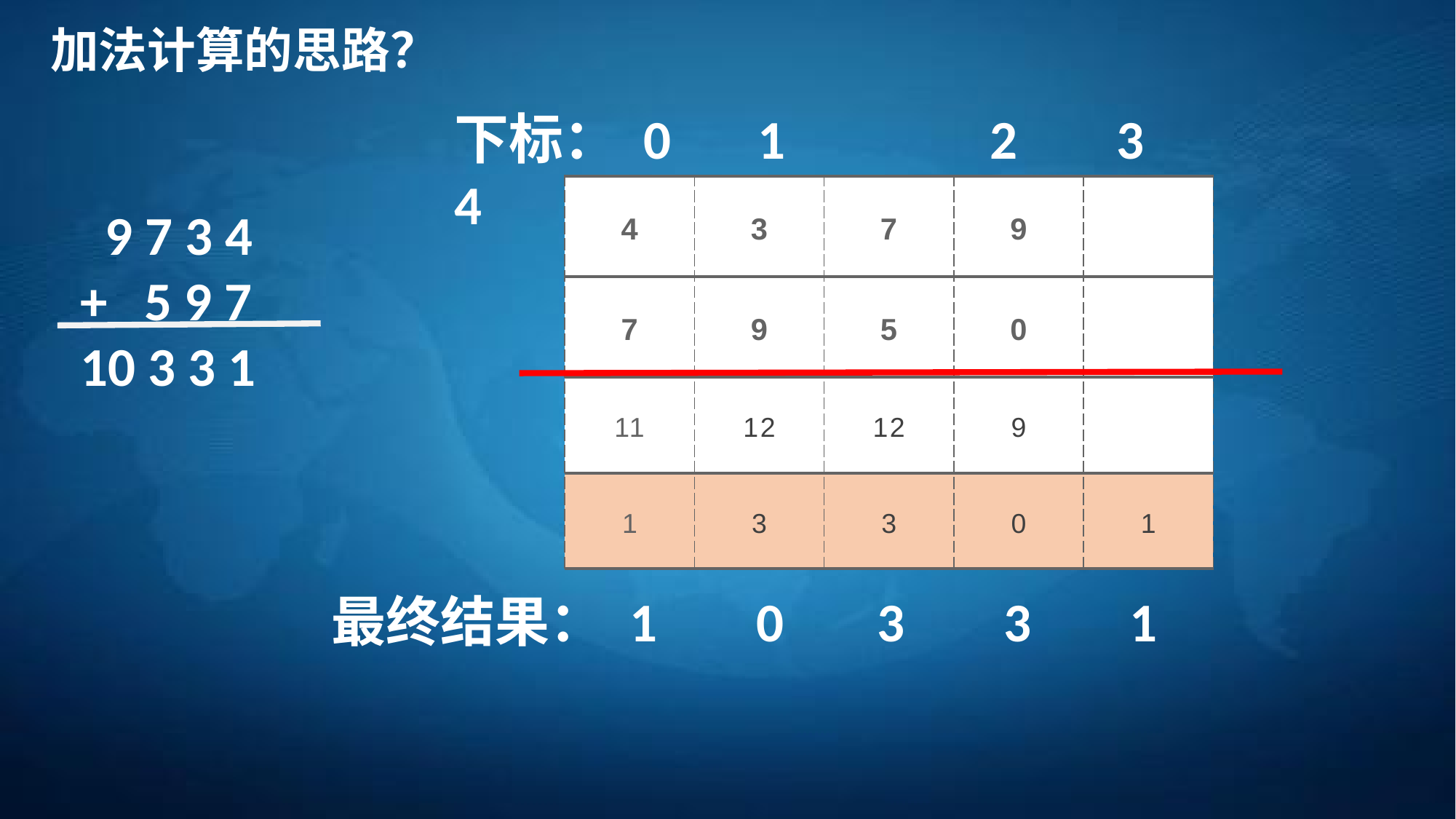

加法计算的思路？
下标： 0       1	        2        3        4
| 4 | 3 | 7 | 9 |  |
| --- | --- | --- | --- | --- |
| 7 | 9 | 5 | 0 |  |
| 11 | 12 | 12 | 9 |  |
| 1 | 3 | 3 | 0 | 1 |
  9 7 3 4
+   5 9 7
10 3 3 1
最终结果： 1        0	3        3        1